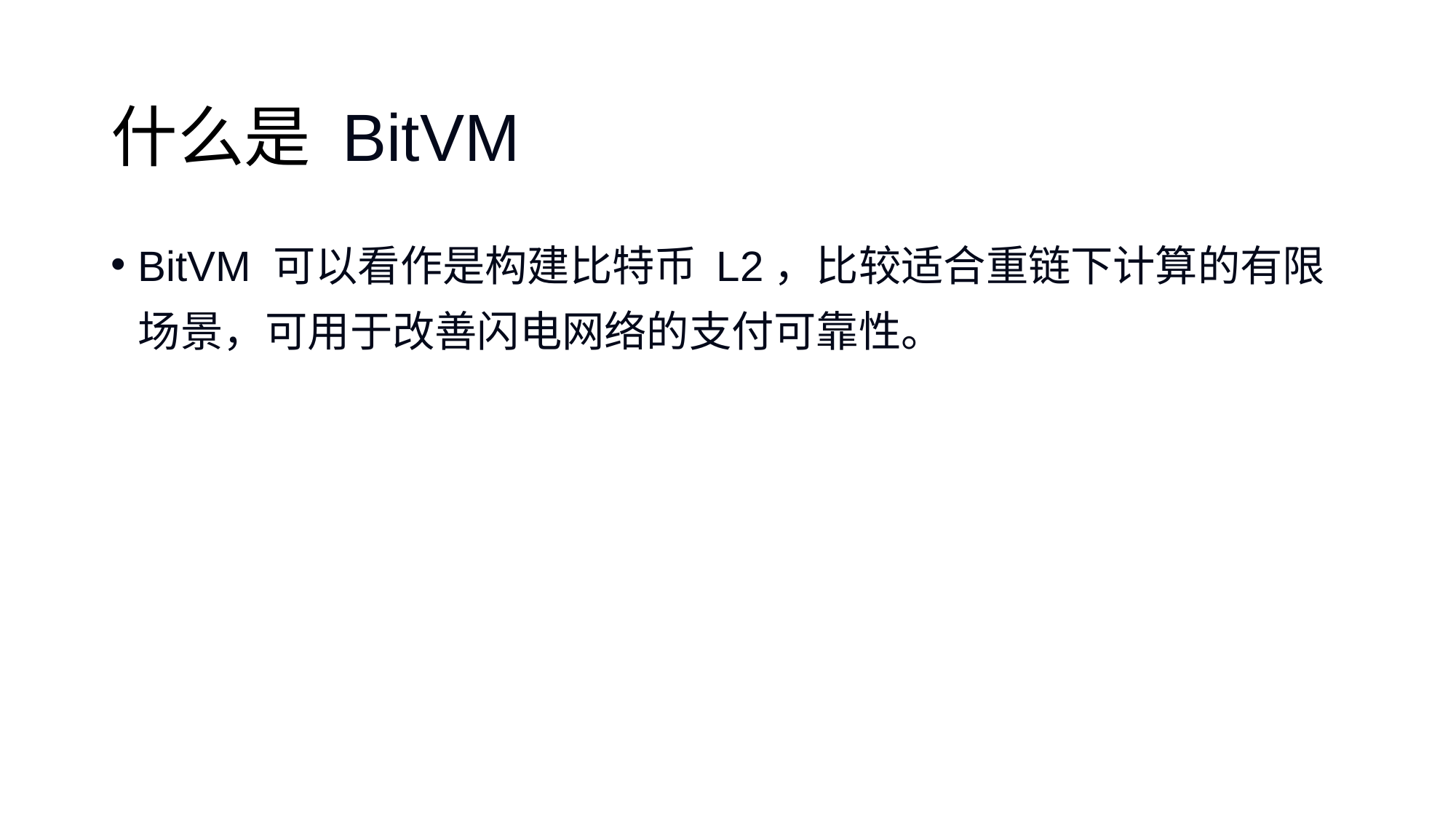

# 什么是 BitVM
BitVM 可以看作是构建比特币 L2，比较适合重链下计算的有限场景，可用于改善闪电网络的支付可靠性。